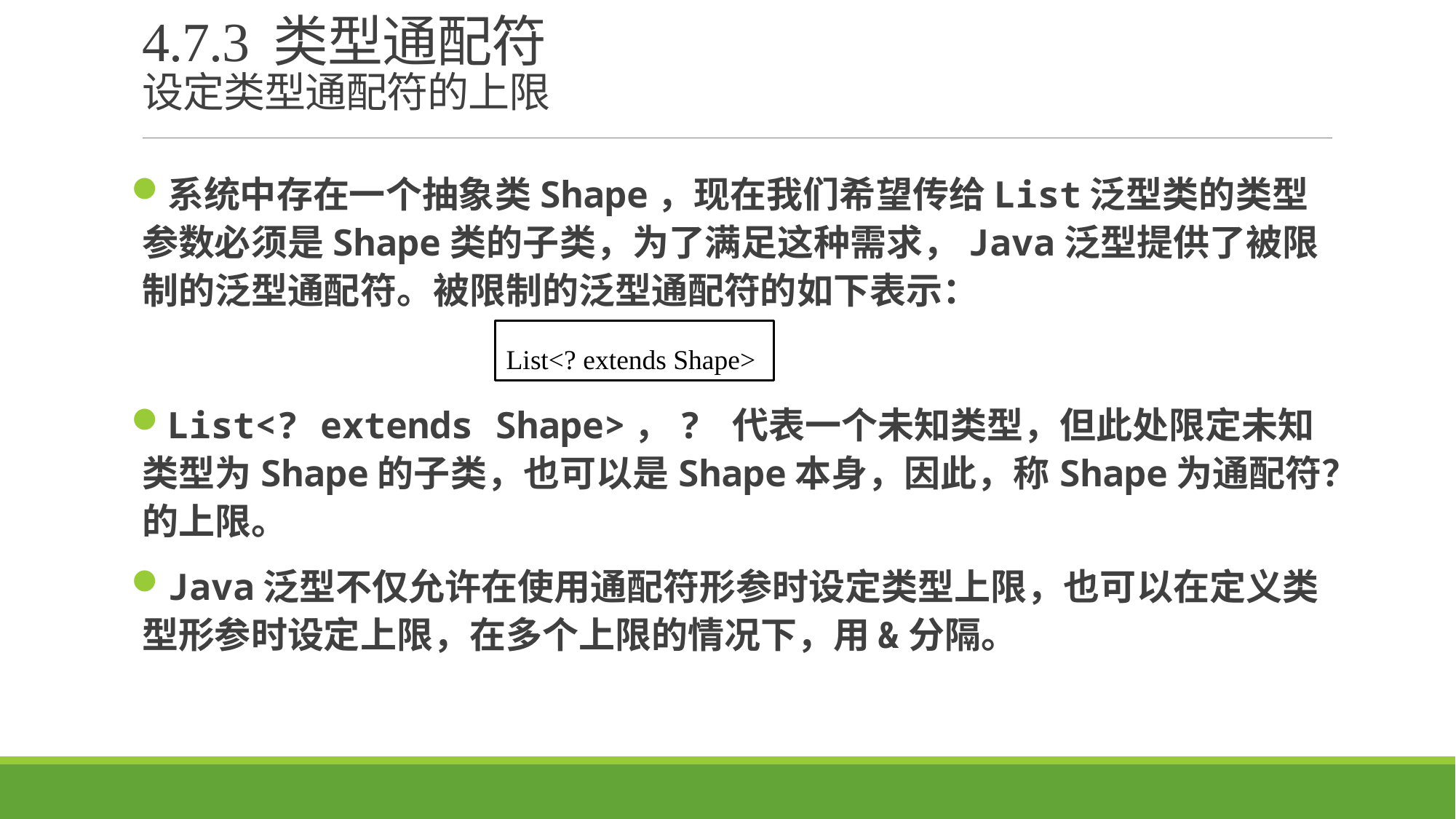

# 4.7.3 类型通配符 设定类型通配符的上限
系统中存在一个抽象类Shape，现在我们希望传给List泛型类的类型参数必须是Shape类的子类，为了满足这种需求，Java泛型提供了被限制的泛型通配符。被限制的泛型通配符的如下表示：

List<? extends Shape>，? 代表一个未知类型，但此处限定未知类型为Shape的子类，也可以是Shape本身，因此，称Shape为通配符？的上限。
Java泛型不仅允许在使用通配符形参时设定类型上限，也可以在定义类型形参时设定上限，在多个上限的情况下，用&分隔。
List<? extends Shape>